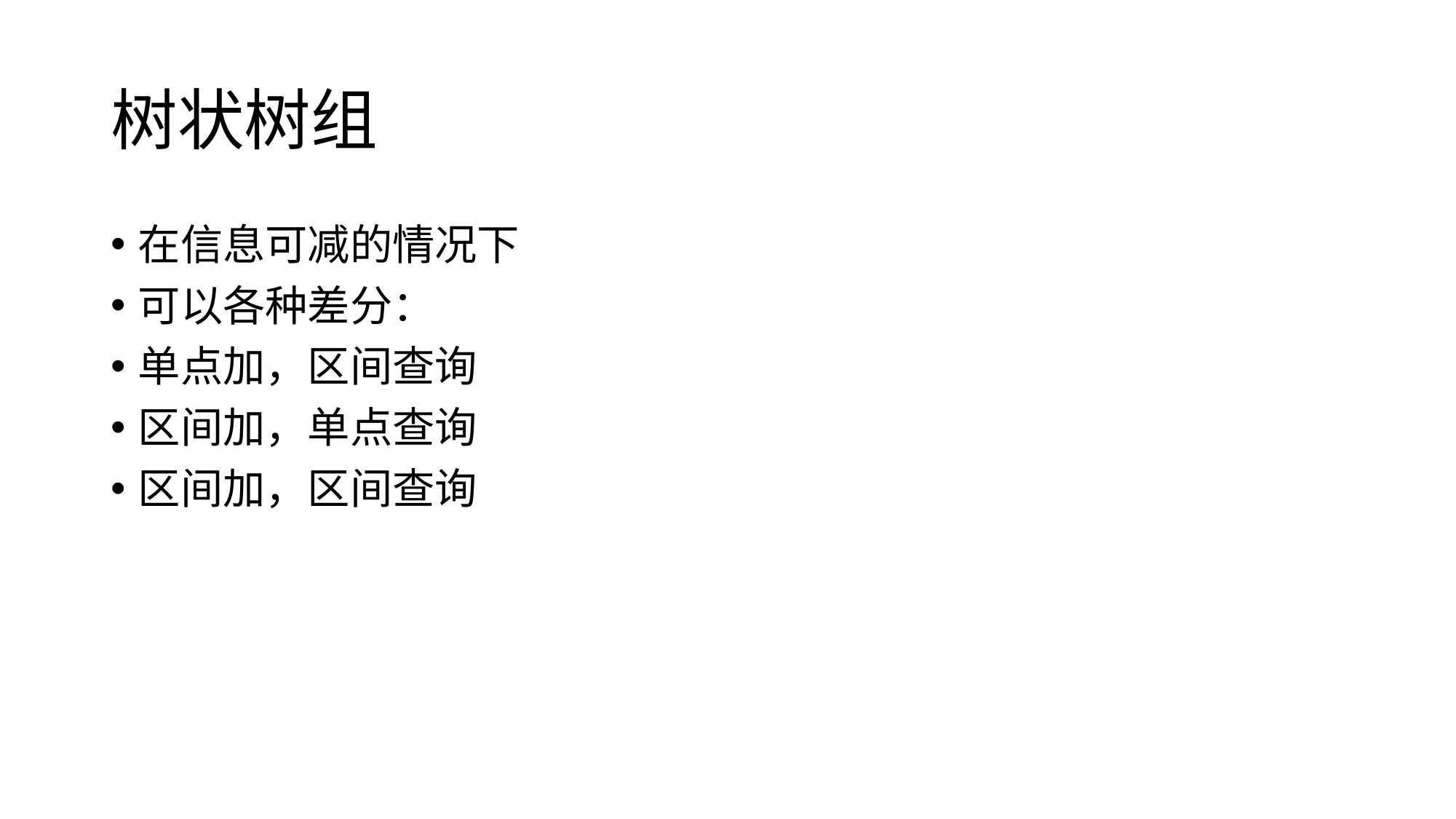

# 树状树组
在信息可减的情况下
可以各种差分：
单点加，区间查询
区间加，单点查询
区间加，区间查询